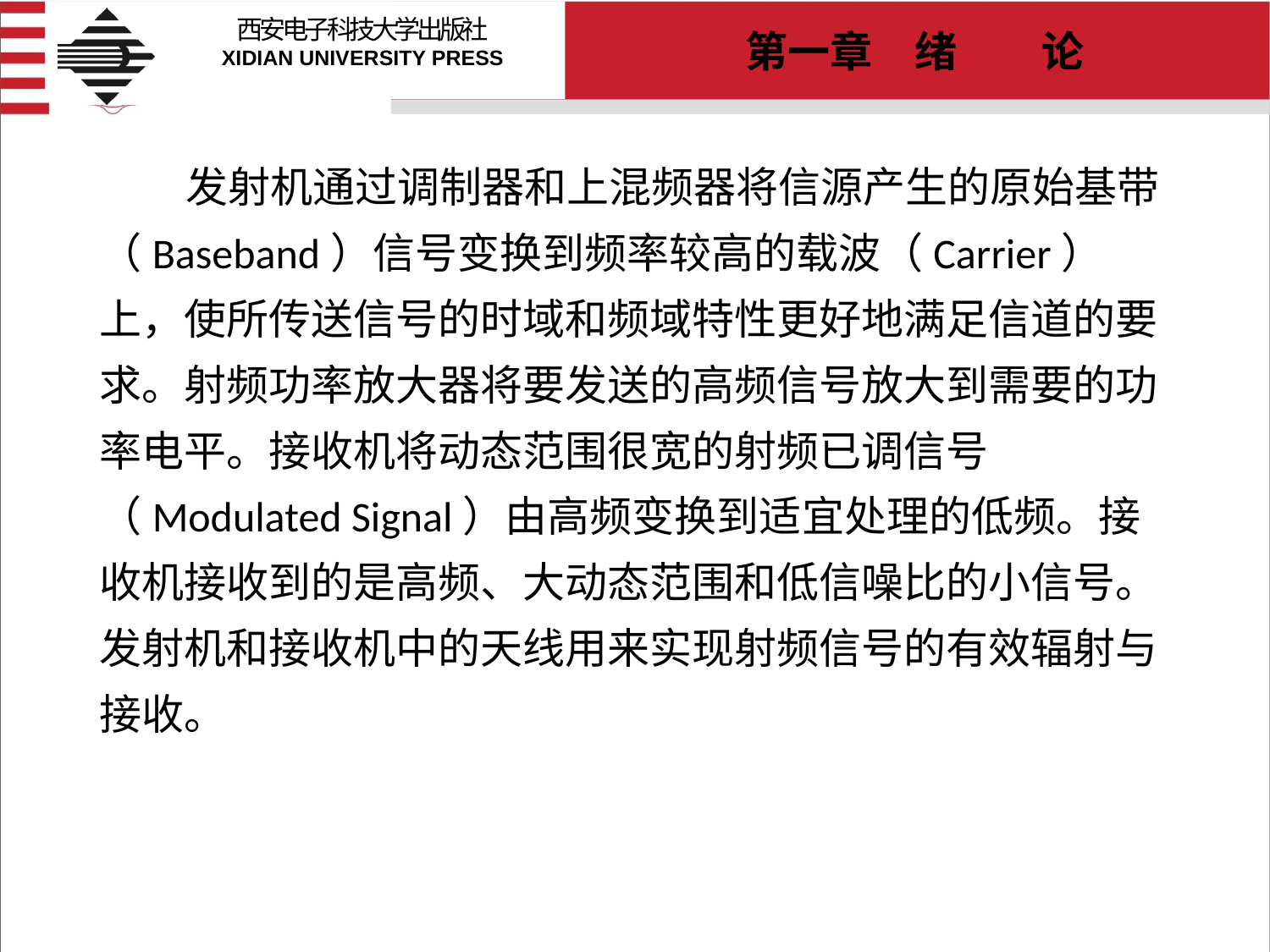

# 发射机通过调制器和上混频器将信源产生的原始基带（Baseband）信号变换到频率较高的载波（Carrier）上，使所传送信号的时域和频域特性更好地满足信道的要求。射频功率放大器将要发送的高频信号放大到需要的功率电平。接收机将动态范围很宽的射频已调信号（Modulated Signal）由高频变换到适宜处理的低频。接收机接收到的是高频、大动态范围和低信噪比的小信号。发射机和接收机中的天线用来实现射频信号的有效辐射与接收。